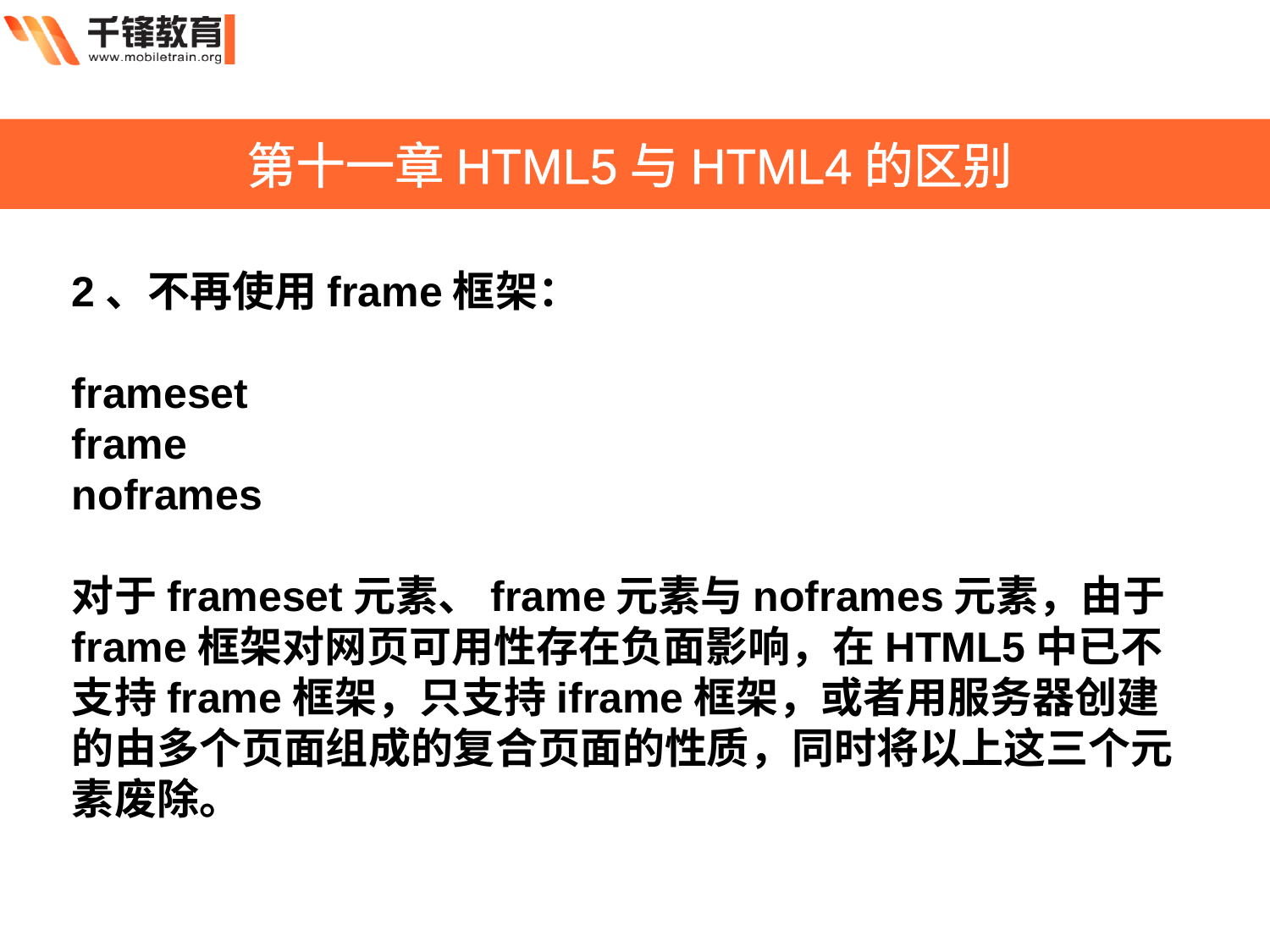

第十一章HTML5与HTML4的区别
2、不再使用frame框架：

frameset
frame
noframes

对于frameset元素、frame元素与noframes元素，由于frame框架对网页可用性存在负面影响，在HTML5中已不支持frame框架，只支持iframe框架，或者用服务器创建的由多个页面组成的复合页面的性质，同时将以上这三个元素废除。